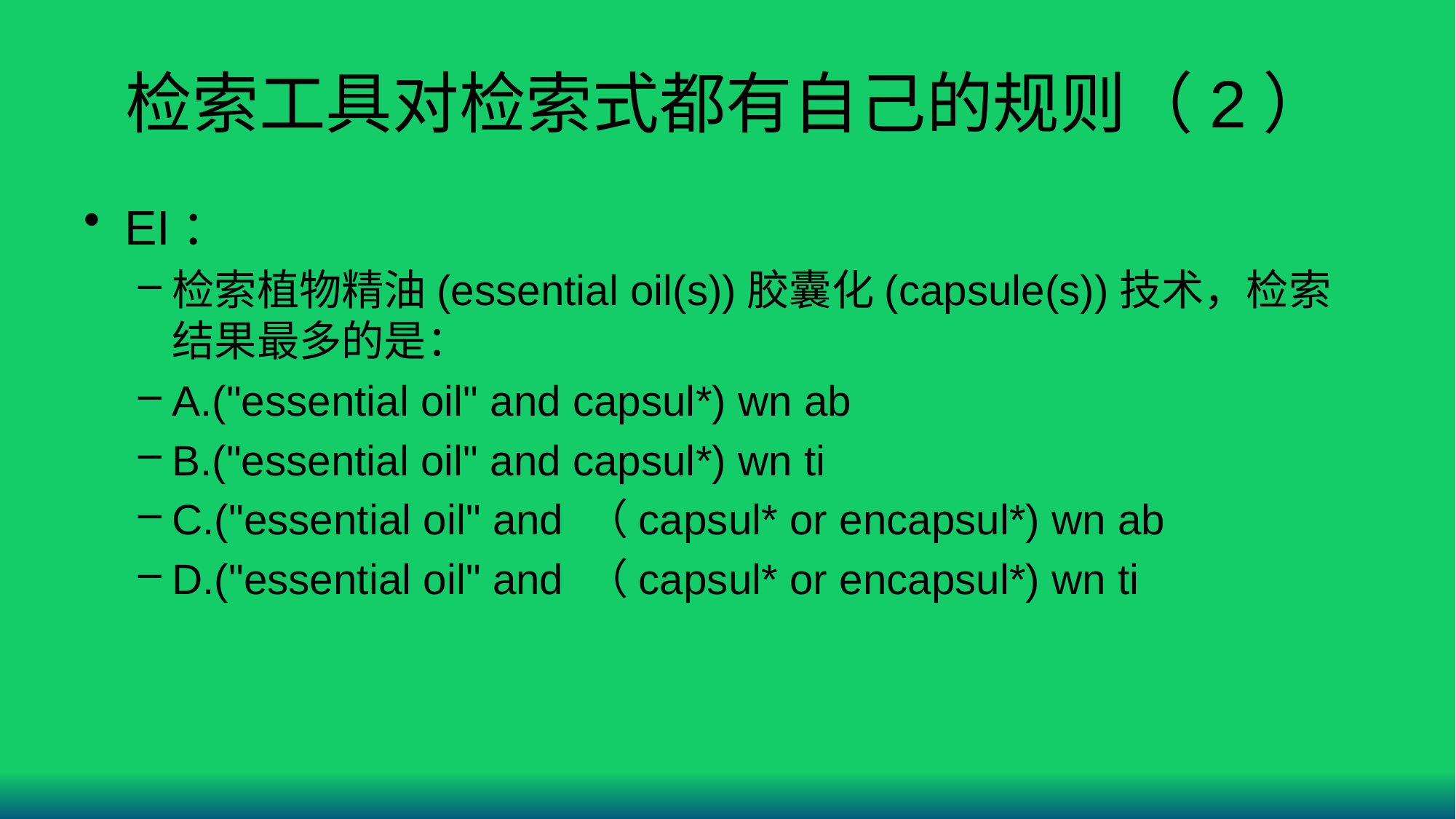

# 检索工具对检索式都有自己的规则（2）
EI：
检索植物精油(essential oil(s))胶囊化(capsule(s))技术，检索结果最多的是：
A.("essential oil" and capsul*) wn ab
B.("essential oil" and capsul*) wn ti
C.("essential oil" and （capsul* or encapsul*) wn ab
D.("essential oil" and （capsul* or encapsul*) wn ti